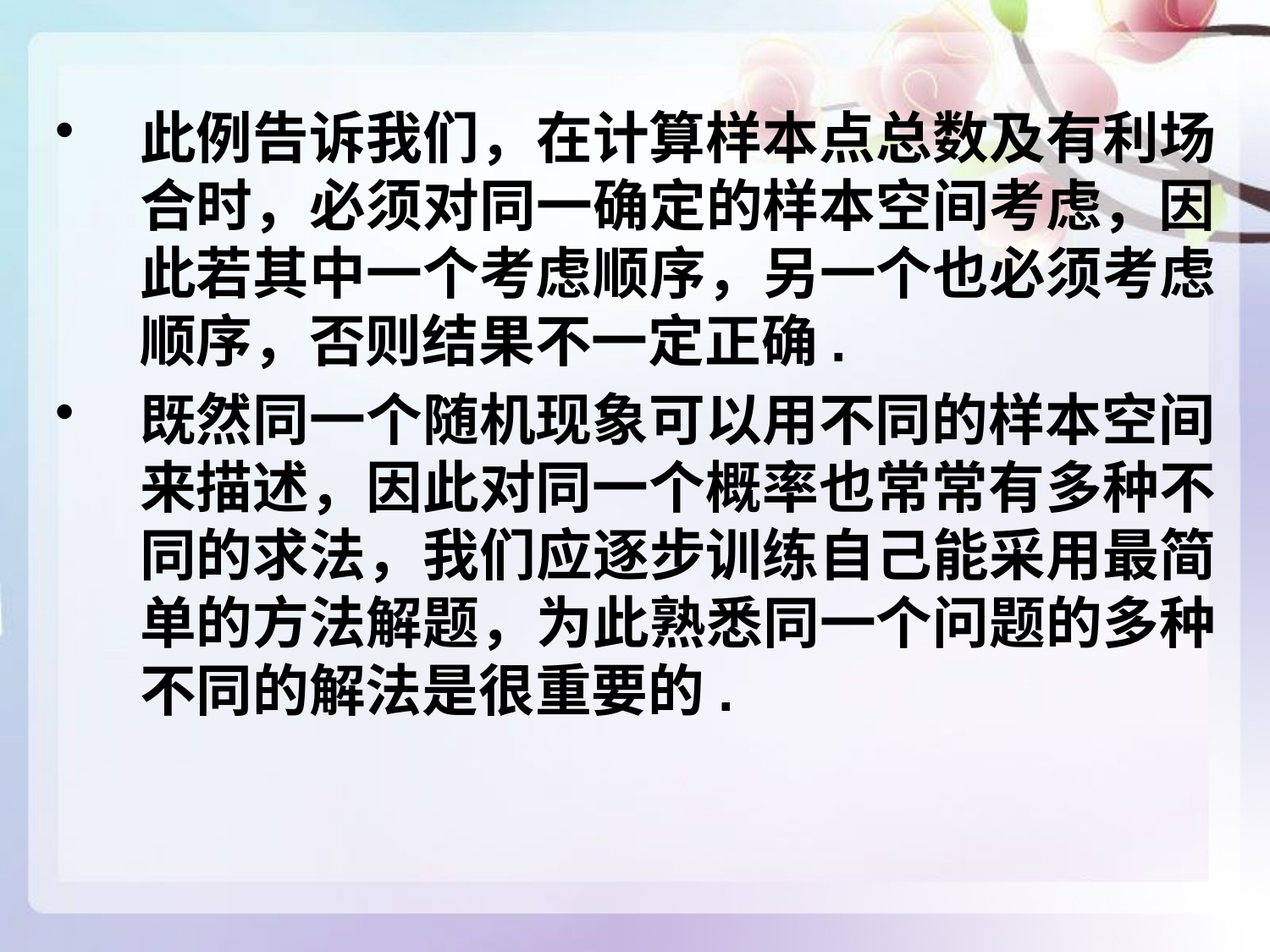

此例告诉我们，在计算样本点总数及有利场合时，必须对同一确定的样本空间考虑，因此若其中一个考虑顺序，另一个也必须考虑顺序，否则结果不一定正确.
既然同一个随机现象可以用不同的样本空间来描述，因此对同一个概率也常常有多种不同的求法，我们应逐步训练自己能采用最简单的方法解题，为此熟悉同一个问题的多种不同的解法是很重要的.